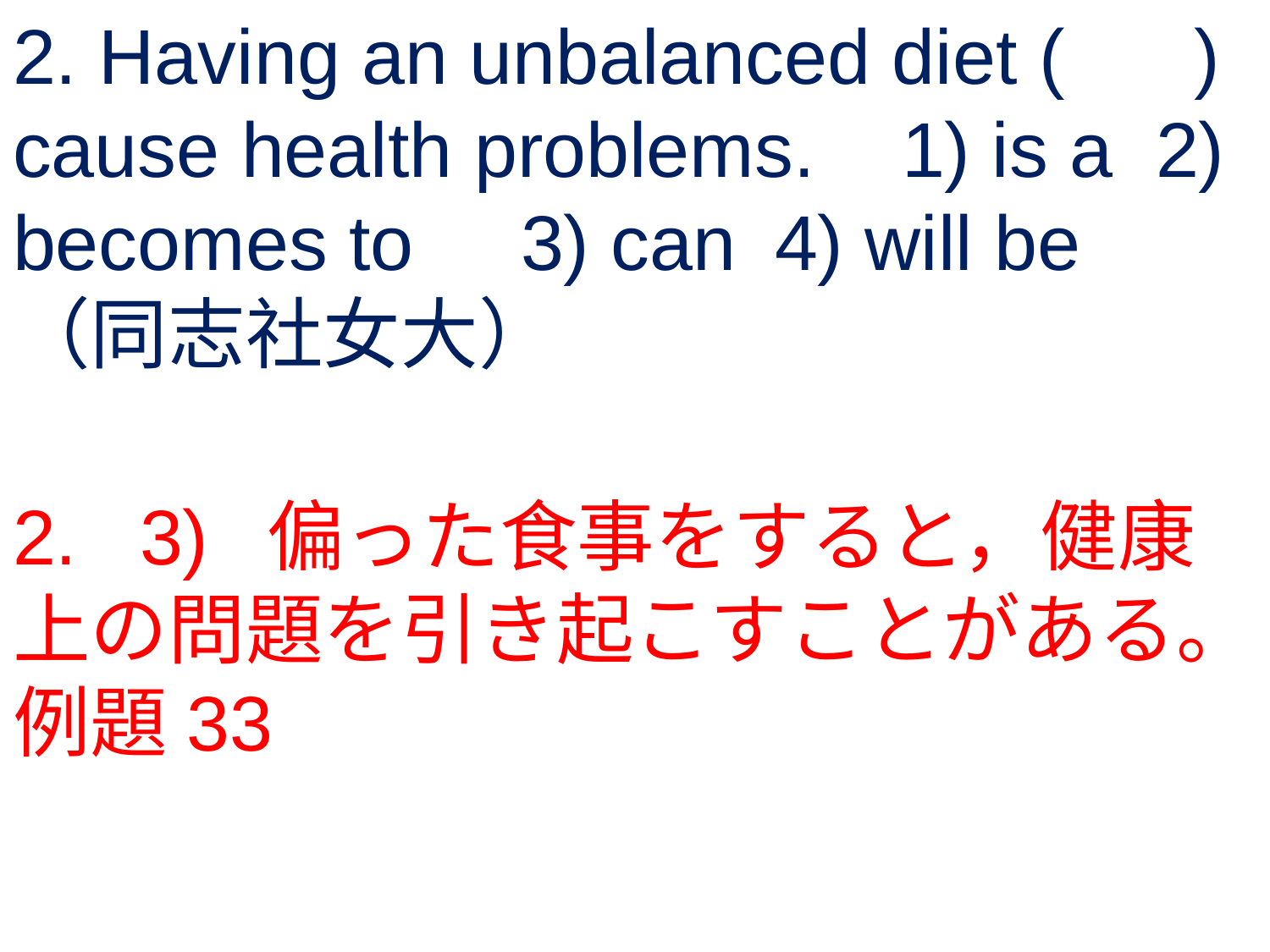

# 2. Having an unbalanced diet (      ) cause health problems.	1) is a	2) becomes to	3) can	4) will be	（同志社女大）
2.	3) 	偏った食事をすると，健康上の問題を引き起こすことがある。例題33